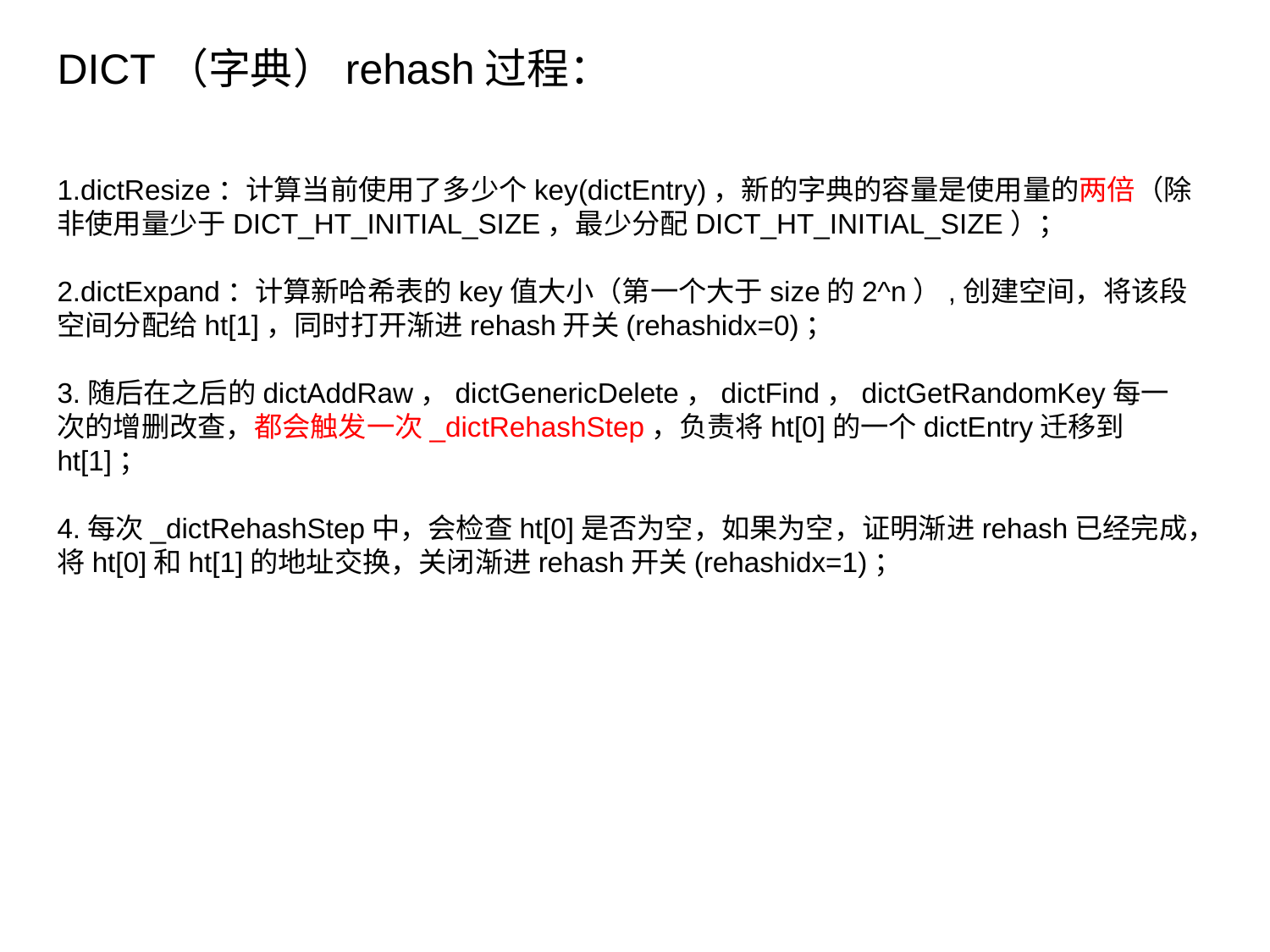

DICT（字典）rehash过程：
1.dictResize：计算当前使用了多少个key(dictEntry)，新的字典的容量是使用量的两倍（除非使用量少于DICT_HT_INITIAL_SIZE，最少分配DICT_HT_INITIAL_SIZE）；

2.dictExpand：计算新哈希表的key值大小（第一个大于size的2^n）,创建空间，将该段空间分配给ht[1]，同时打开渐进rehash开关(rehashidx=0)；

3.随后在之后的dictAddRaw，dictGenericDelete，dictFind，dictGetRandomKey每一次的增删改查，都会触发一次_dictRehashStep，负责将ht[0]的一个dictEntry迁移到ht[1]；

4.每次_dictRehashStep中，会检查ht[0]是否为空，如果为空，证明渐进rehash已经完成，将ht[0]和ht[1]的地址交换，关闭渐进rehash开关(rehashidx=1)；